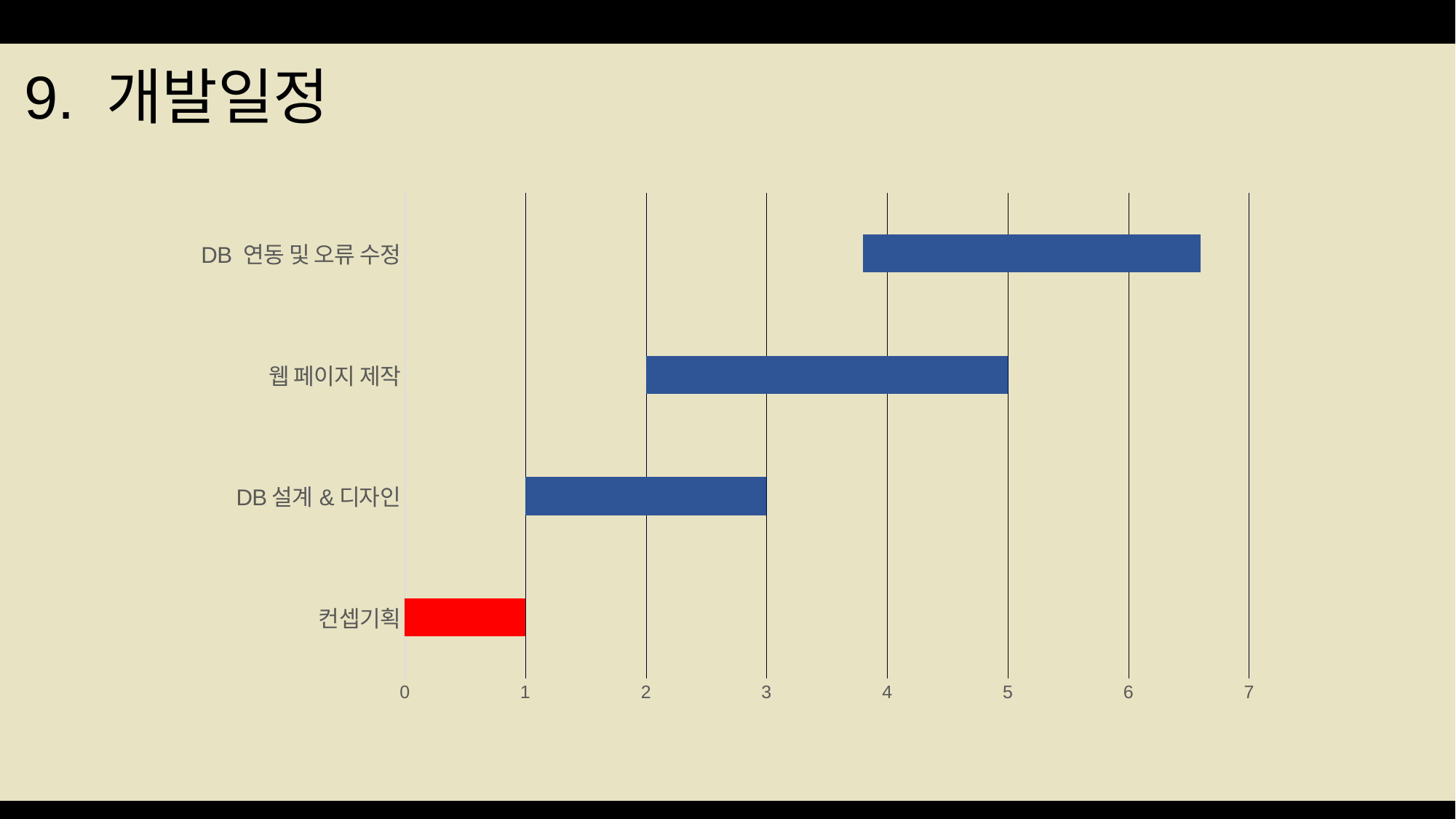

# 9. 개발일정

### Chart

| Category | 계열 1 | 계열 2 | 계열 3 |
|---|---|---|---|
| 컨셉기획 | 0.0 | 1.0 | 0.0 |
| DB설계&디자인 | 1.0 | 2.0 | 0.0 |
| 웹 페이지 제작 | 2.0 | 3.0 | 0.0 |
| DB 연동 및 오류 수정 | 3.8 | 2.8 | 0.0 |